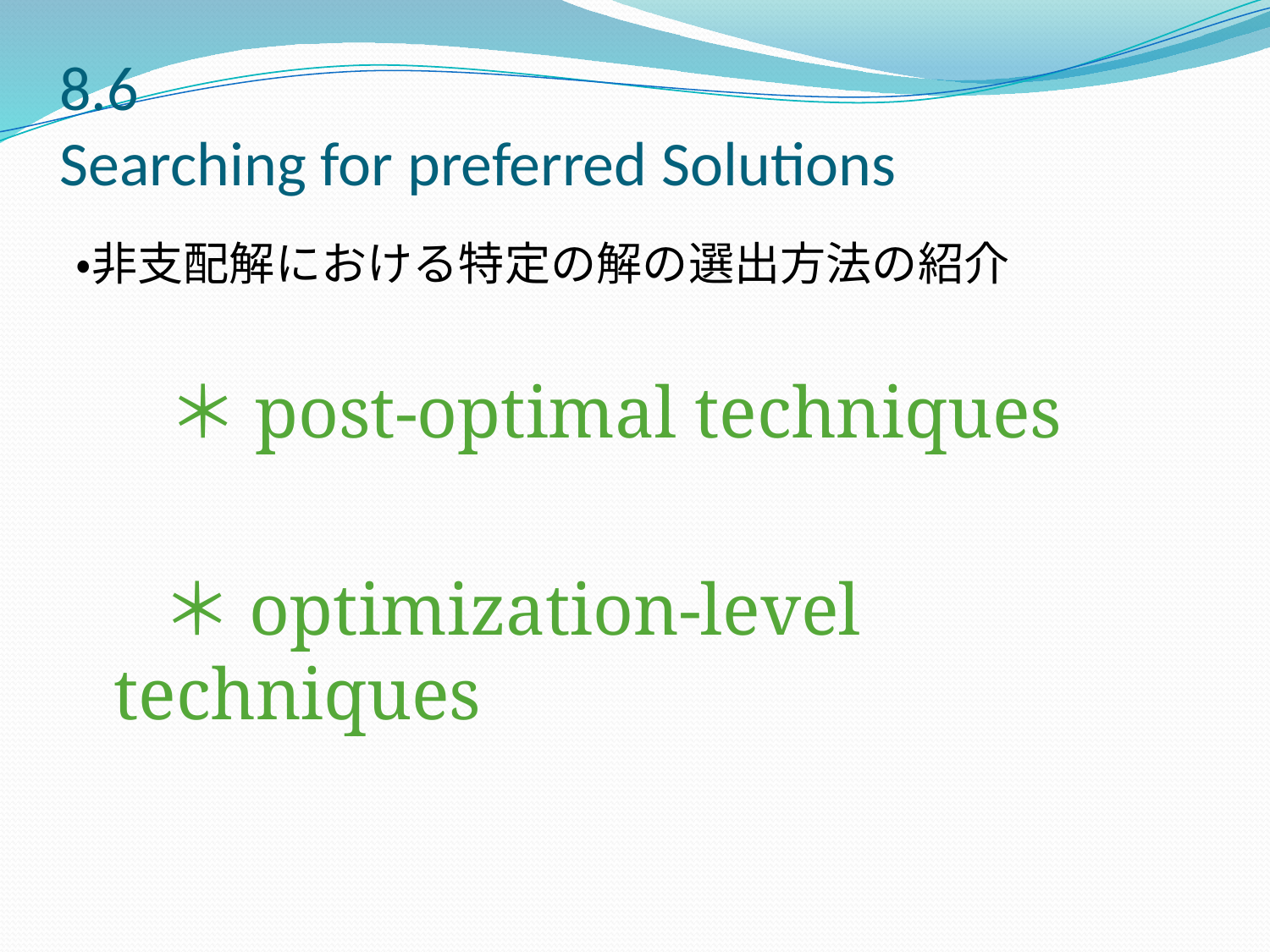

# 8.6 Searching for preferred Solutions
・非支配解における特定の解の選出方法の紹介

　　＊post-optimal techniques

　 ＊optimization-level techniques